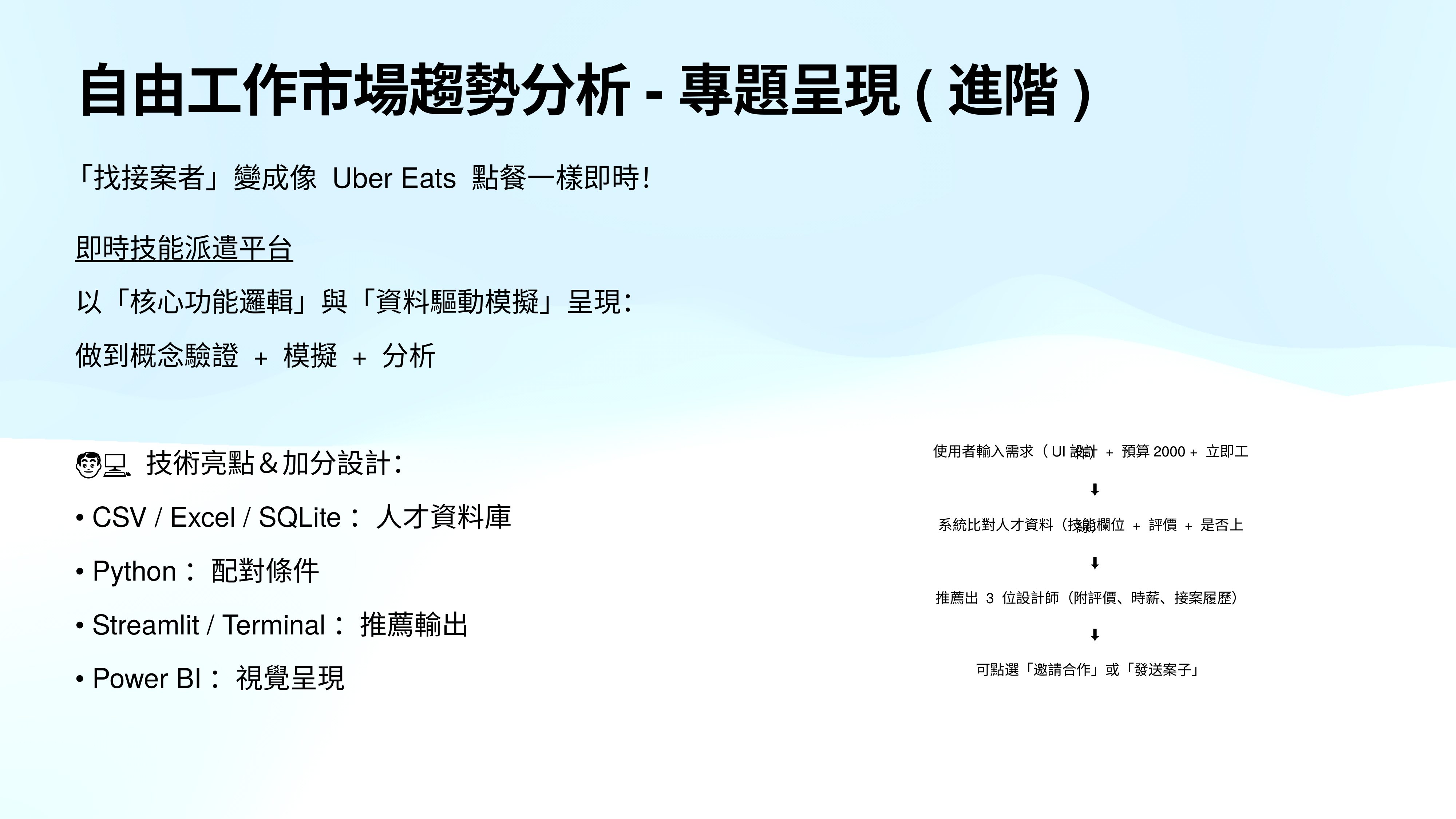

# 自由工作市場趨勢分析-專題呈現(進階)
「找接案者」變成像 Uber Eats 點餐一樣即時！
即時技能派遣平台
以「核心功能邏輯」與「資料驅動模擬」呈現：
做到概念驗證 + 模擬 + 分析

👨‍💻 技術亮點＆加分設計：
• CSV / Excel / SQLite：人才資料庫
• Python：配對條件
• Streamlit / Terminal：推薦輸出
• Power BI：視覺呈現
使用者輸入需求（UI設計 + 預算2000 + 立即工作）
  ⬇️
系統比對人才資料（技能欄位 + 評價 + 是否上線）
  ⬇️
推薦出 3 位設計師（附評價、時薪、接案履歷）
  ⬇️
可點選「邀請合作」或「發送案子」